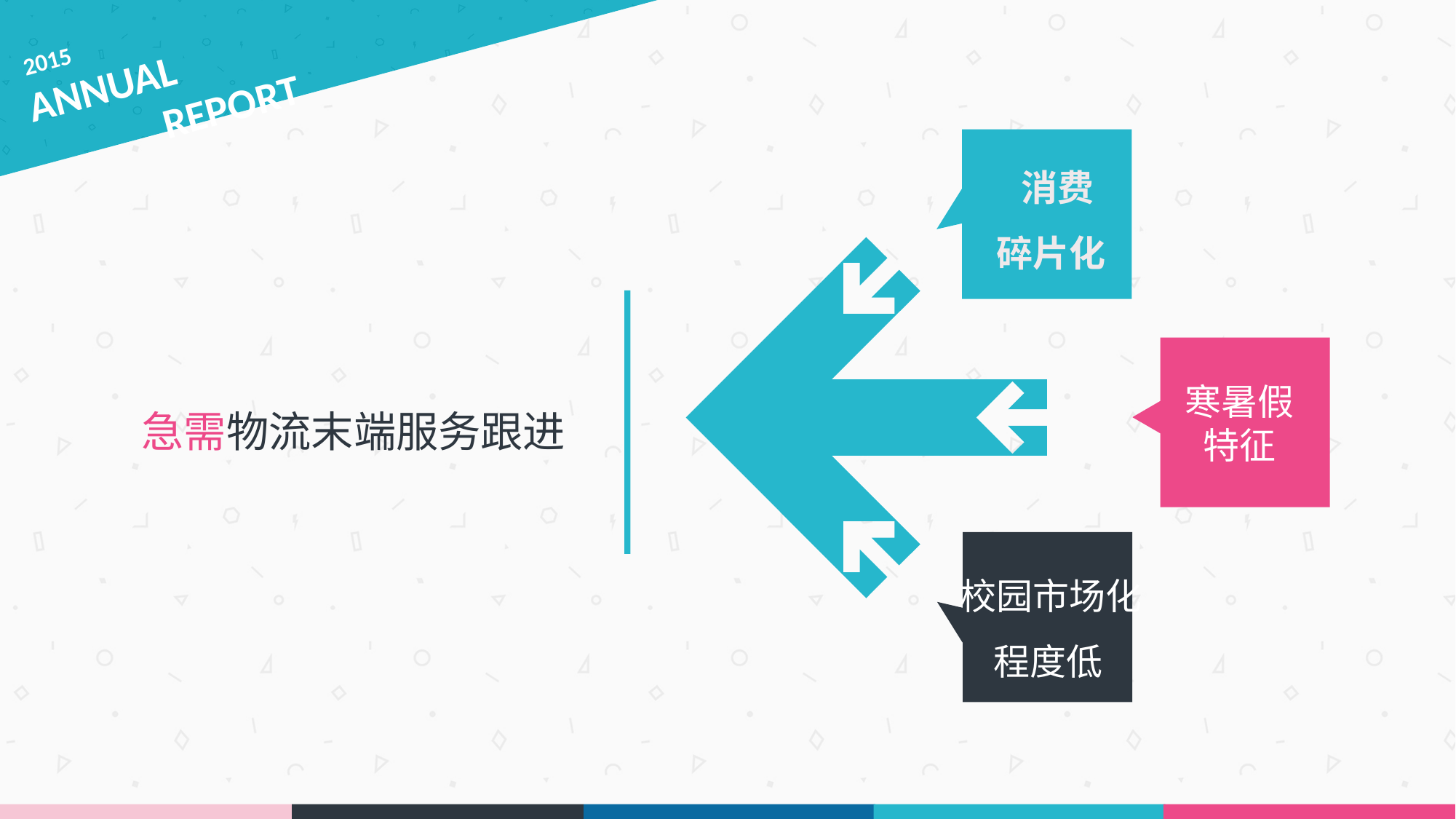

2015
ANNUAL
             REPORT

  消费
碎片化

 寒暑假
 特征
急需物流末端服务跟进

校园市场化
   程度低